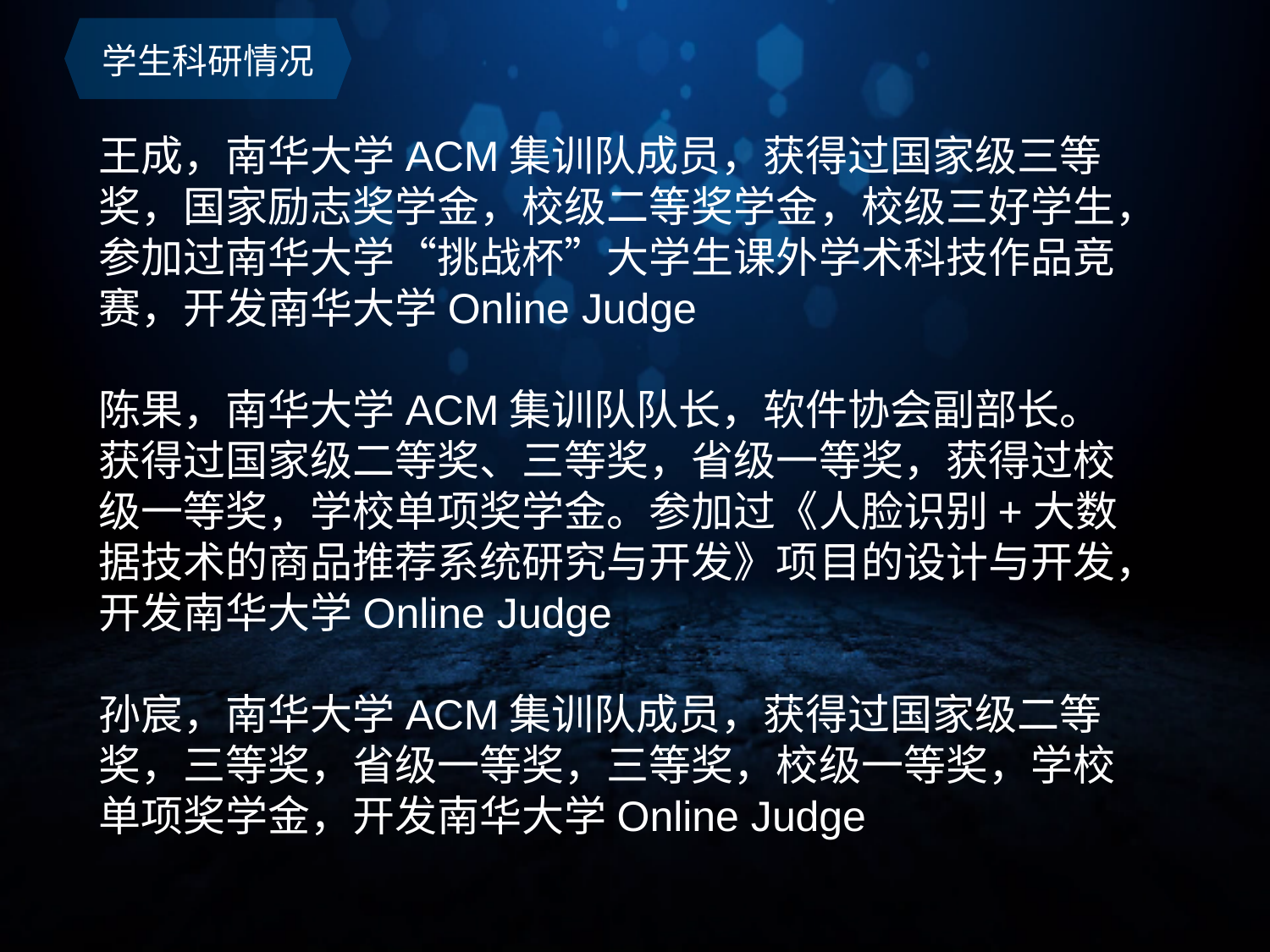

学生科研情况
王成，南华大学ACM集训队成员，获得过国家级三等奖，国家励志奖学金，校级二等奖学金，校级三好学生，参加过南华大学“挑战杯”大学生课外学术科技作品竞赛，开发南华大学Online Judge

陈果，南华大学ACM集训队队长，软件协会副部长。获得过国家级二等奖、三等奖，省级一等奖，获得过校级一等奖，学校单项奖学金。参加过《人脸识别+大数据技术的商品推荐系统研究与开发》项目的设计与开发，开发南华大学Online Judge

孙宸，南华大学ACM集训队成员，获得过国家级二等奖，三等奖，省级一等奖，三等奖，校级一等奖，学校单项奖学金，开发南华大学Online Judge